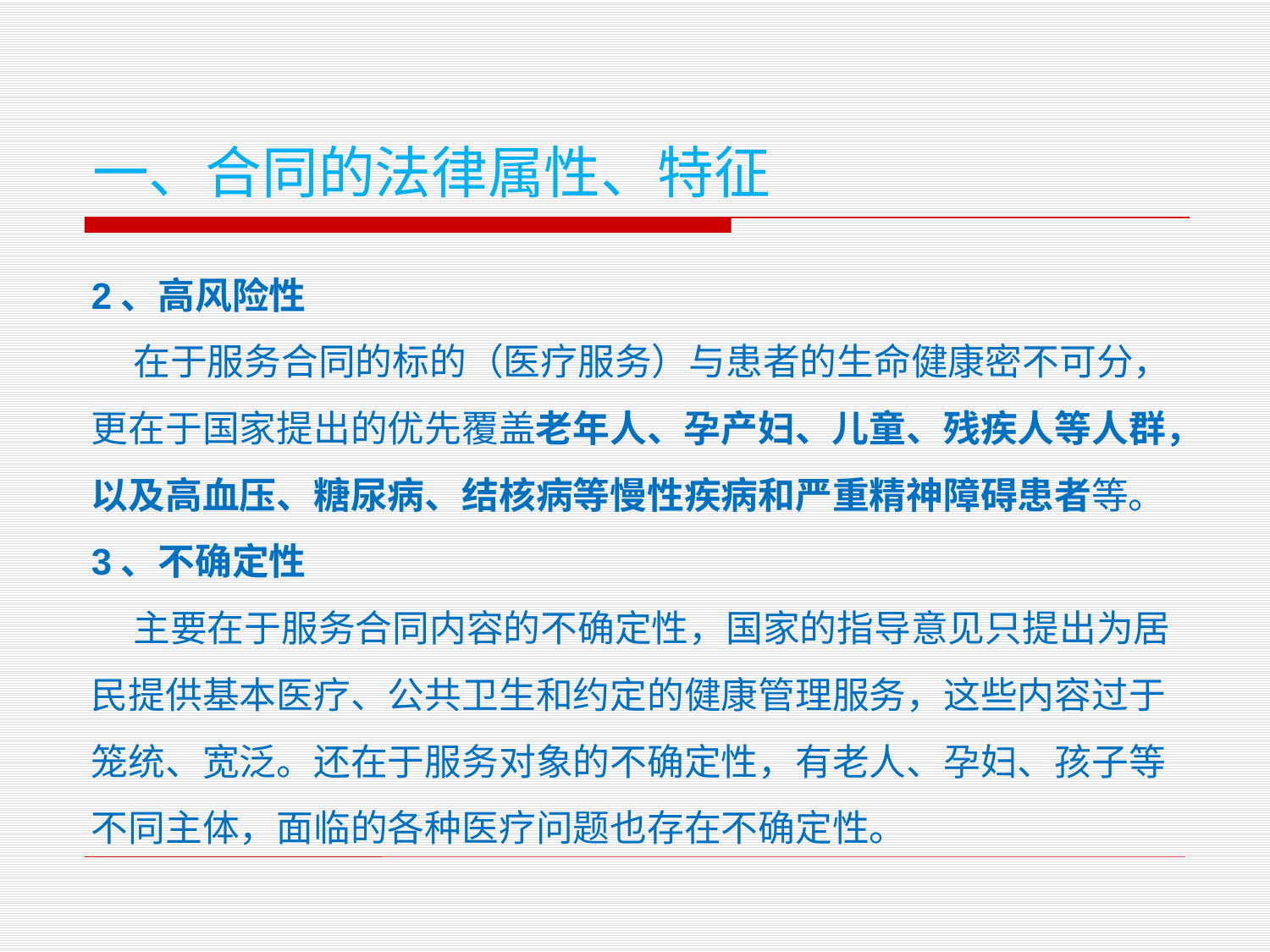

# 一、合同的法律属性、特征
2、高风险性
    在于服务合同的标的（医疗服务）与患者的生命健康密不可分，更在于国家提出的优先覆盖老年人、孕产妇、儿童、残疾人等人群，以及高血压、糖尿病、结核病等慢性疾病和严重精神障碍患者等。
3、不确定性
    主要在于服务合同内容的不确定性，国家的指导意见只提出为居民提供基本医疗、公共卫生和约定的健康管理服务，这些内容过于笼统、宽泛。还在于服务对象的不确定性，有老人、孕妇、孩子等不同主体，面临的各种医疗问题也存在不确定性。